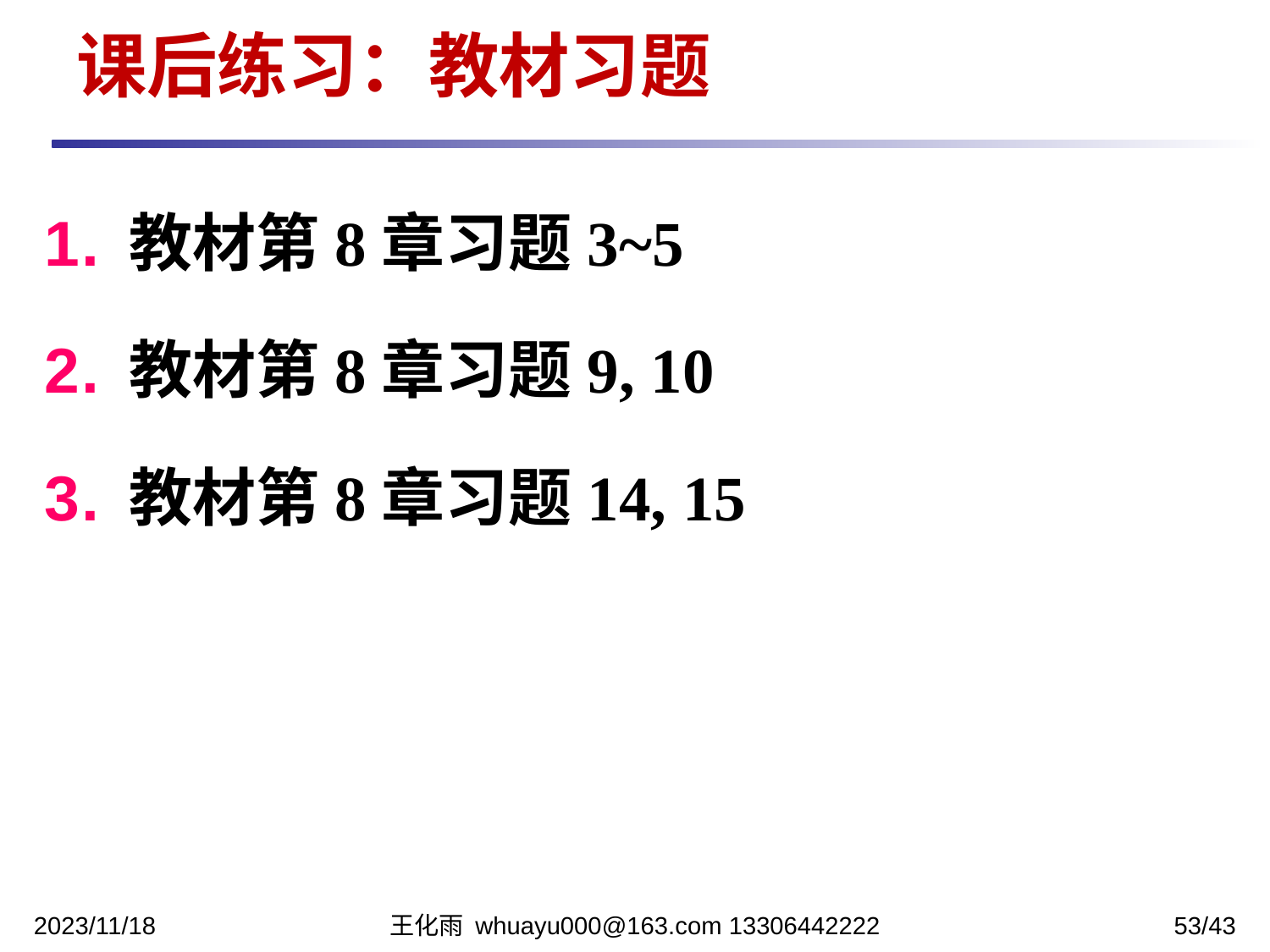

课后练习：教材习题
教材第8章习题3~5
教材第8章习题9, 10
教材第8章习题14, 15

2023/11/18
王化雨 whuayu000@163.com 13306442222
53/43